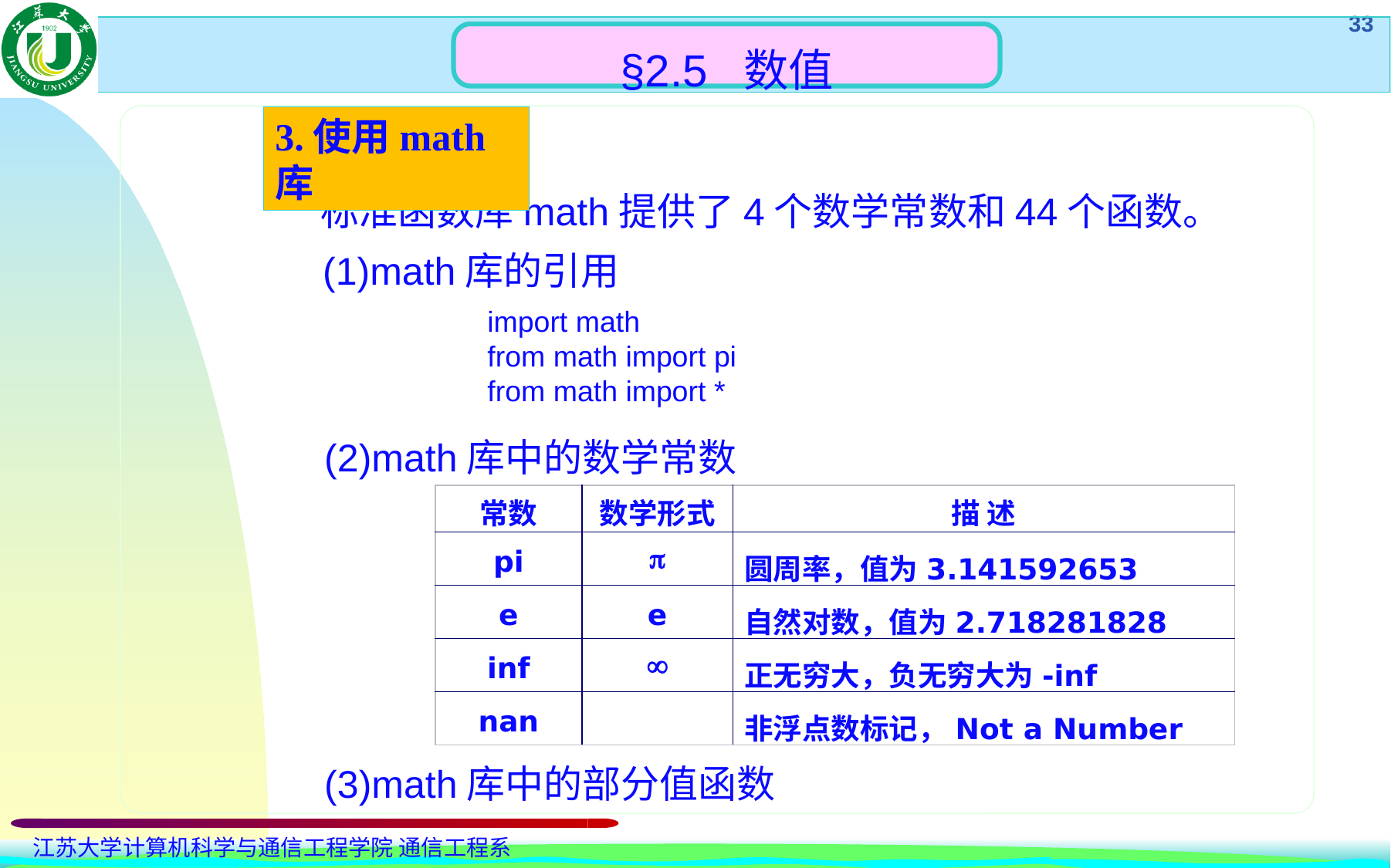

§2.5  数值
3.使用math库
   标准函数库math提供了4个数学常数和44个函数。
   (1)math库的引用
import math
from math import pi
from math import *
   (2)math库中的数学常数
| 常数 | 数学形式 | 描 述 |
| --- | --- | --- |
| pi | π | 圆周率，值为3.141592653 |
| e | e | 自然对数，值为2.718281828 |
| inf | ∞ | 正无穷大，负无穷大为-inf |
| nan |  | 非浮点数标记，Not a Number |
   (3)math库中的部分值函数